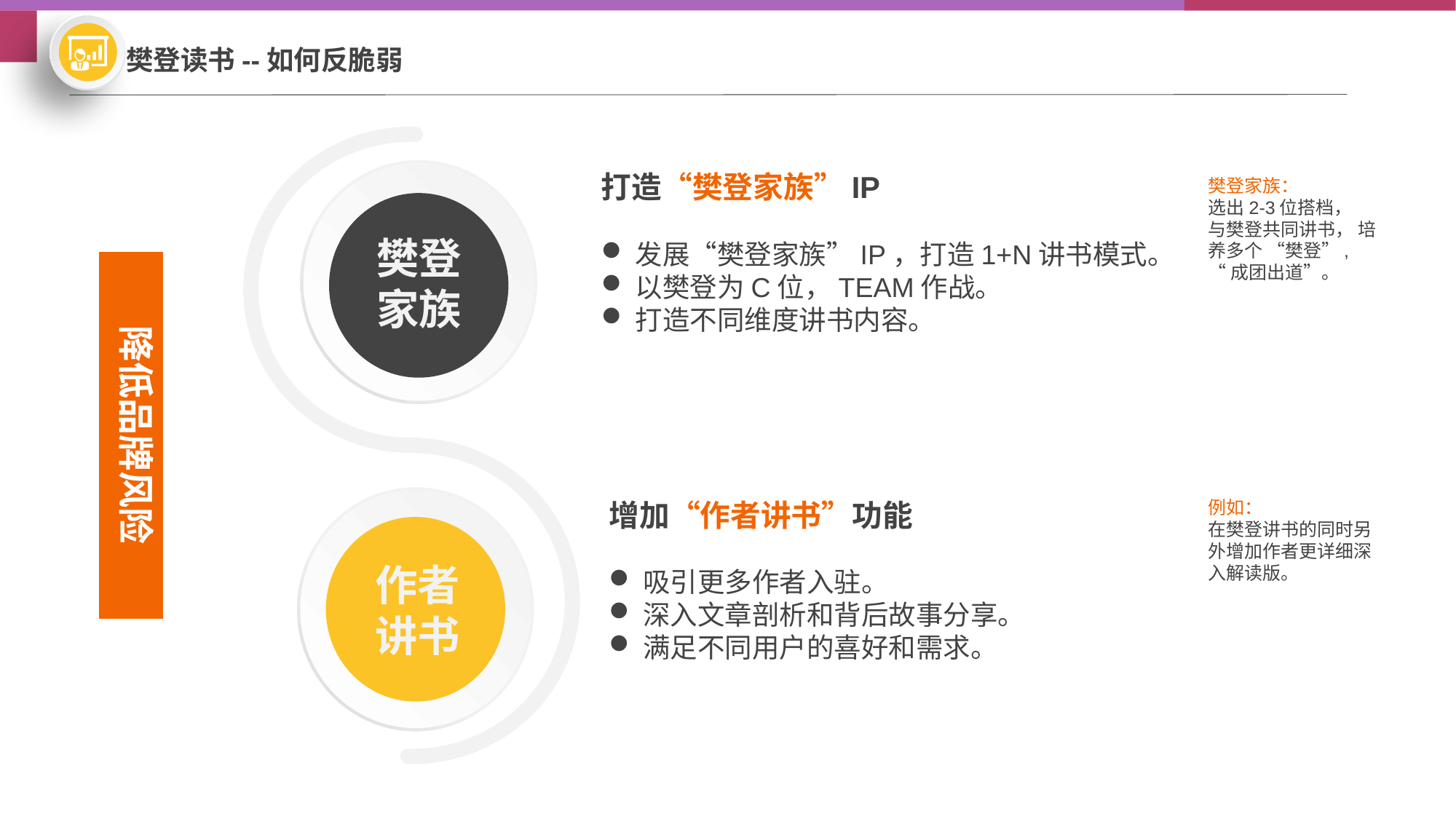

樊登读书--如何反脆弱

樊登家族
打造“樊登家族”IP

发展“樊登家族”IP，打造1+N讲书模式。
以樊登为C位，TEAM作战。
打造不同维度讲书内容。
樊登家族：
选出2-3位搭档，
与樊登共同讲书， 培养多个 “樊登”,
“成团出道”。
降低品牌风险

作者讲书
增加“作者讲书”功能

吸引更多作者入驻。
深入文章剖析和背后故事分享。
满足不同用户的喜好和需求。
例如：
在樊登讲书的同时另外增加作者更详细深入解读版。